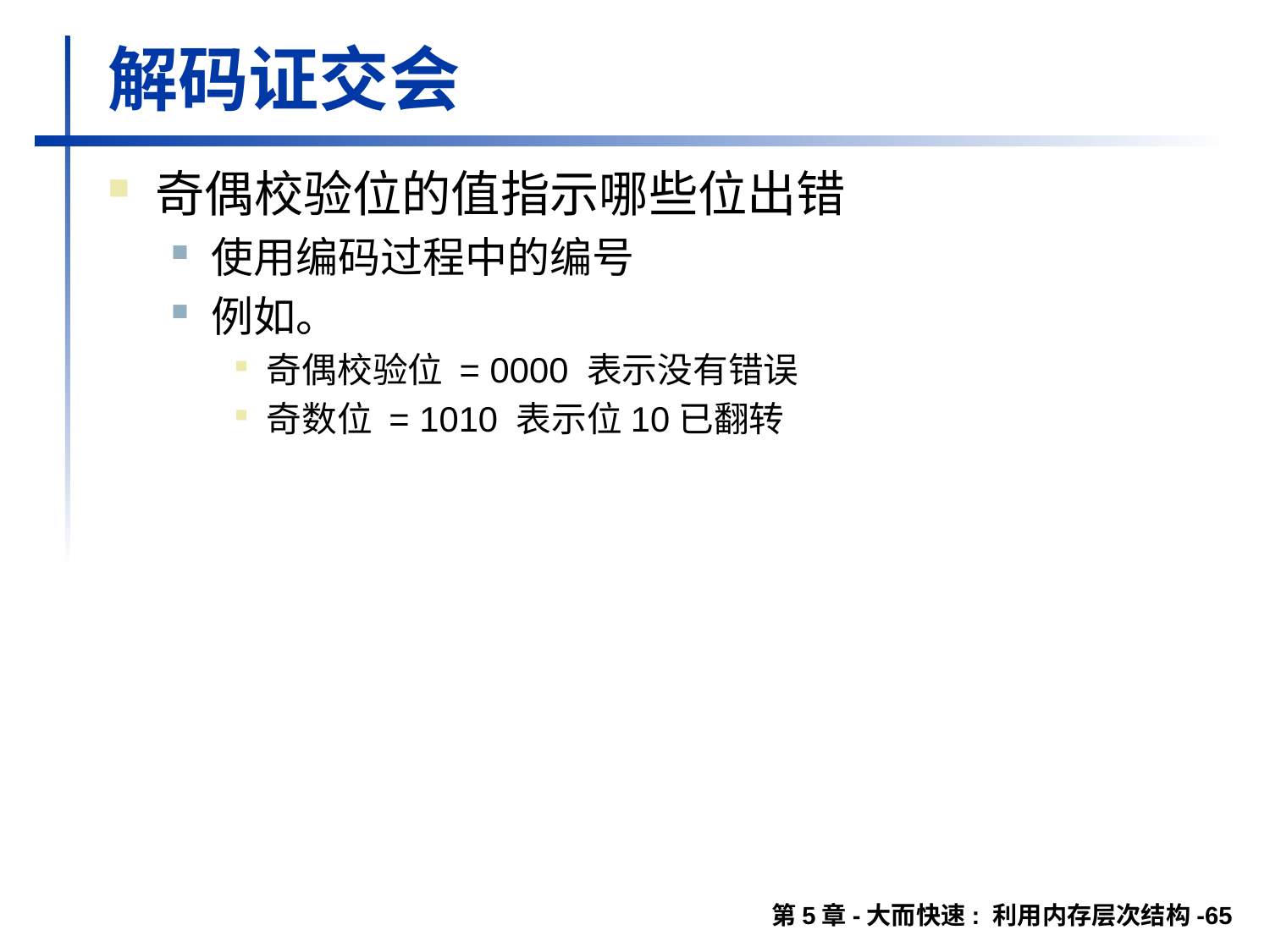

# 解码证交会
奇偶校验位的值指示哪些位出错
使用编码过程中的编号
例如。
奇偶校验位 = 0000 表示没有错误
奇数位 = 1010 表示位10已翻转
第5章-大而快速: 利用内存层次结构-65